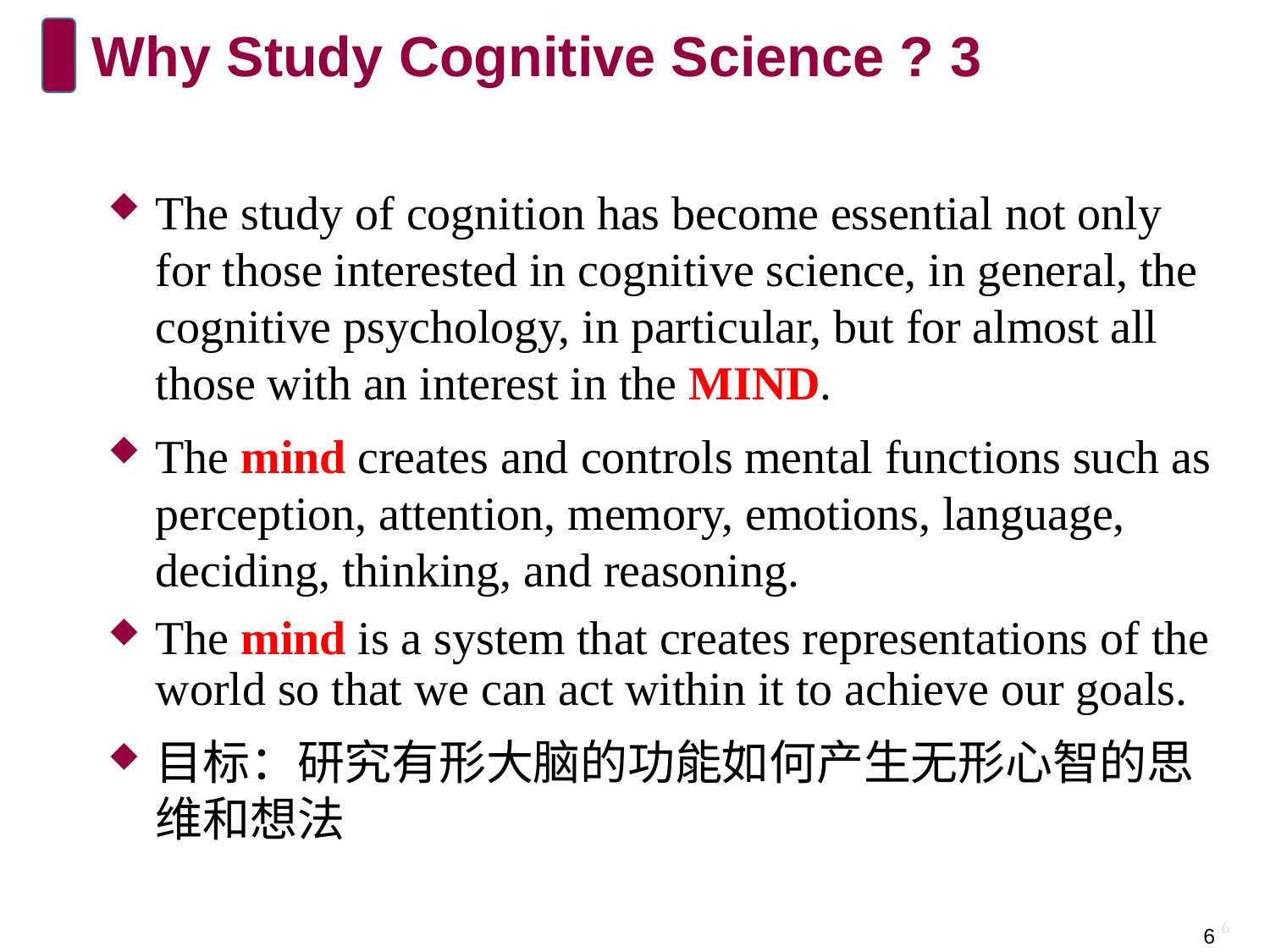

# Why Study Cognitive Science ? 3
The study of cognition has become essential not only for those interested in cognitive science, in general, the cognitive psychology, in particular, but for almost all those with an interest in the MIND.
The mind creates and controls mental functions such as perception, attention, memory, emotions, language, deciding, thinking, and reasoning.
The mind is a system that creates representations of the world so that we can act within it to achieve our goals.
目标：研究有形大脑的功能如何产生无形心智的思维和想法

6
6